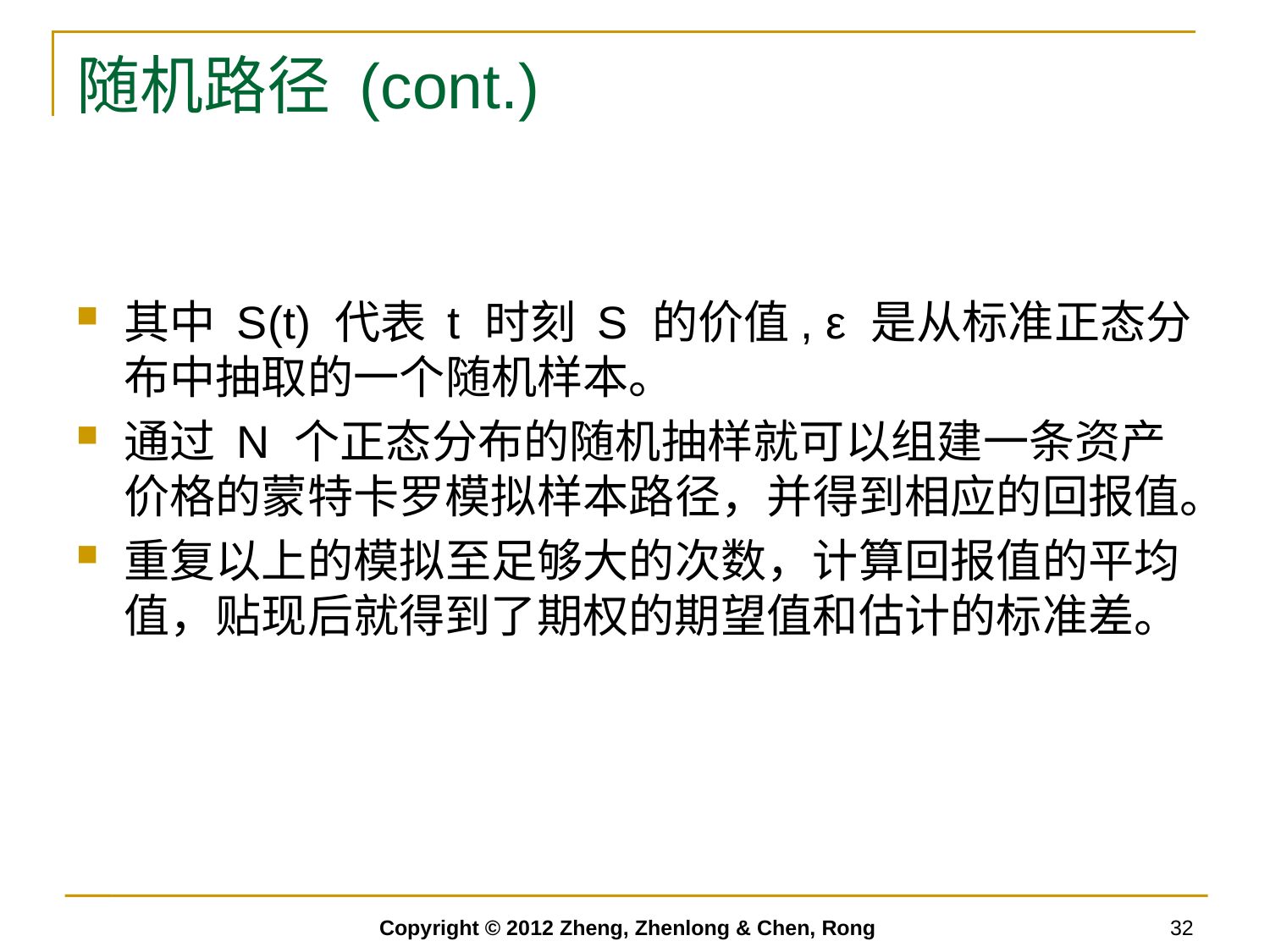

# 随机路径 (cont.)

其中 S(t) 代表 t 时刻 S 的价值, ε 是从标准正态分布中抽取的一个随机样本。
通过 N 个正态分布的随机抽样就可以组建一条资产价格的蒙特卡罗模拟样本路径，并得到相应的回报值。
重复以上的模拟至足够大的次数，计算回报值的平均值，贴现后就得到了期权的期望值和估计的标准差。
Copyright © 2012 Zheng, Zhenlong & Chen, Rong
32